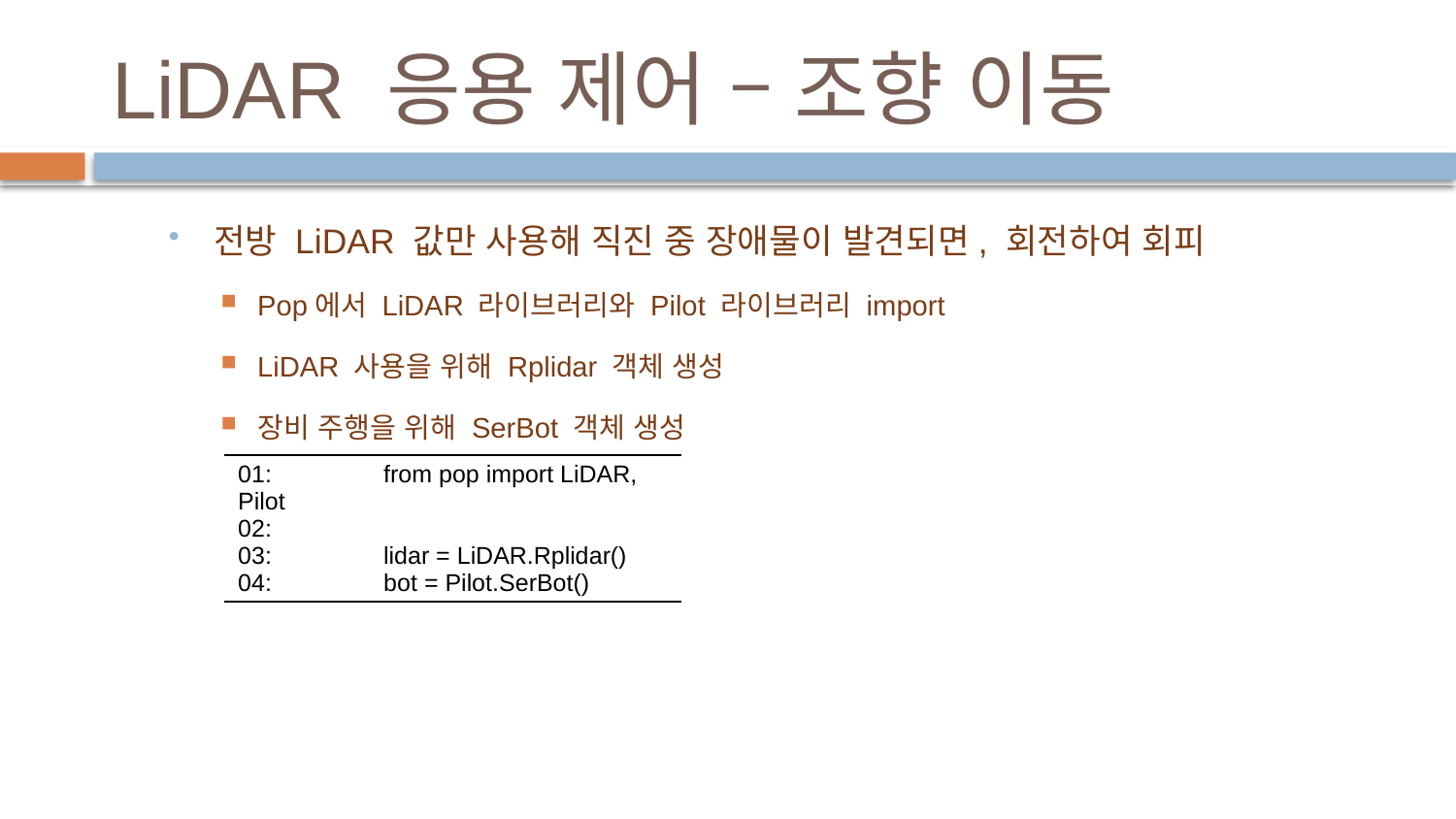

# LiDAR 응용 제어 – 조향 이동
전방 LiDAR 값만 사용해 직진 중 장애물이 발견되면, 회전하여 회피
Pop에서 LiDAR 라이브러리와 Pilot 라이브러리 import
LiDAR 사용을 위해 Rplidar 객체 생성
장비 주행을 위해 SerBot 객체 생성
| 01: from pop import LiDAR, Pilot 02: 03: lidar = LiDAR.Rplidar() 04: bot = Pilot.SerBot() |
| --- |